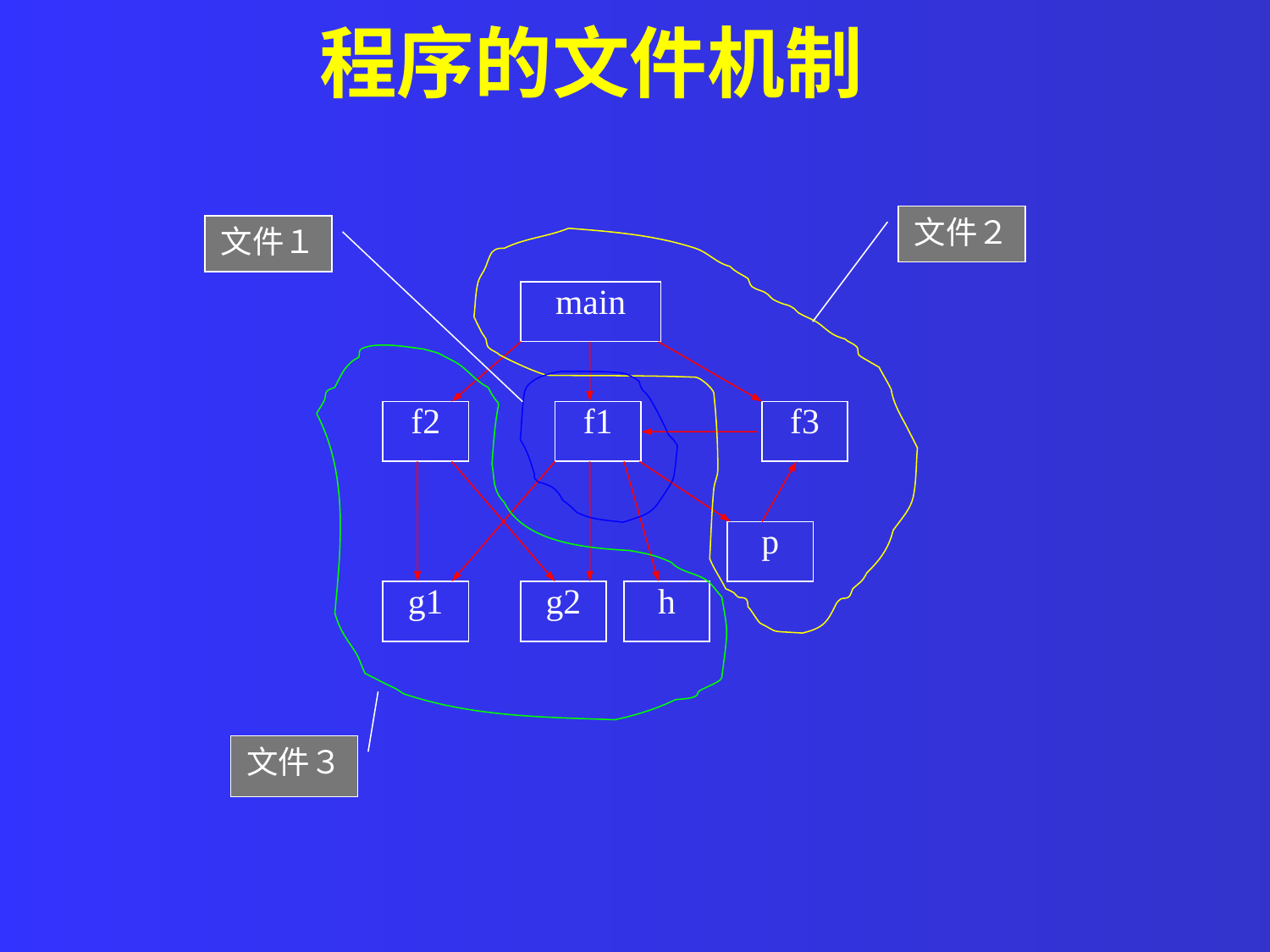

程序的文件机制
文件２
文件１

main

f2
f1
f3

p
g1
g2
h

文件３